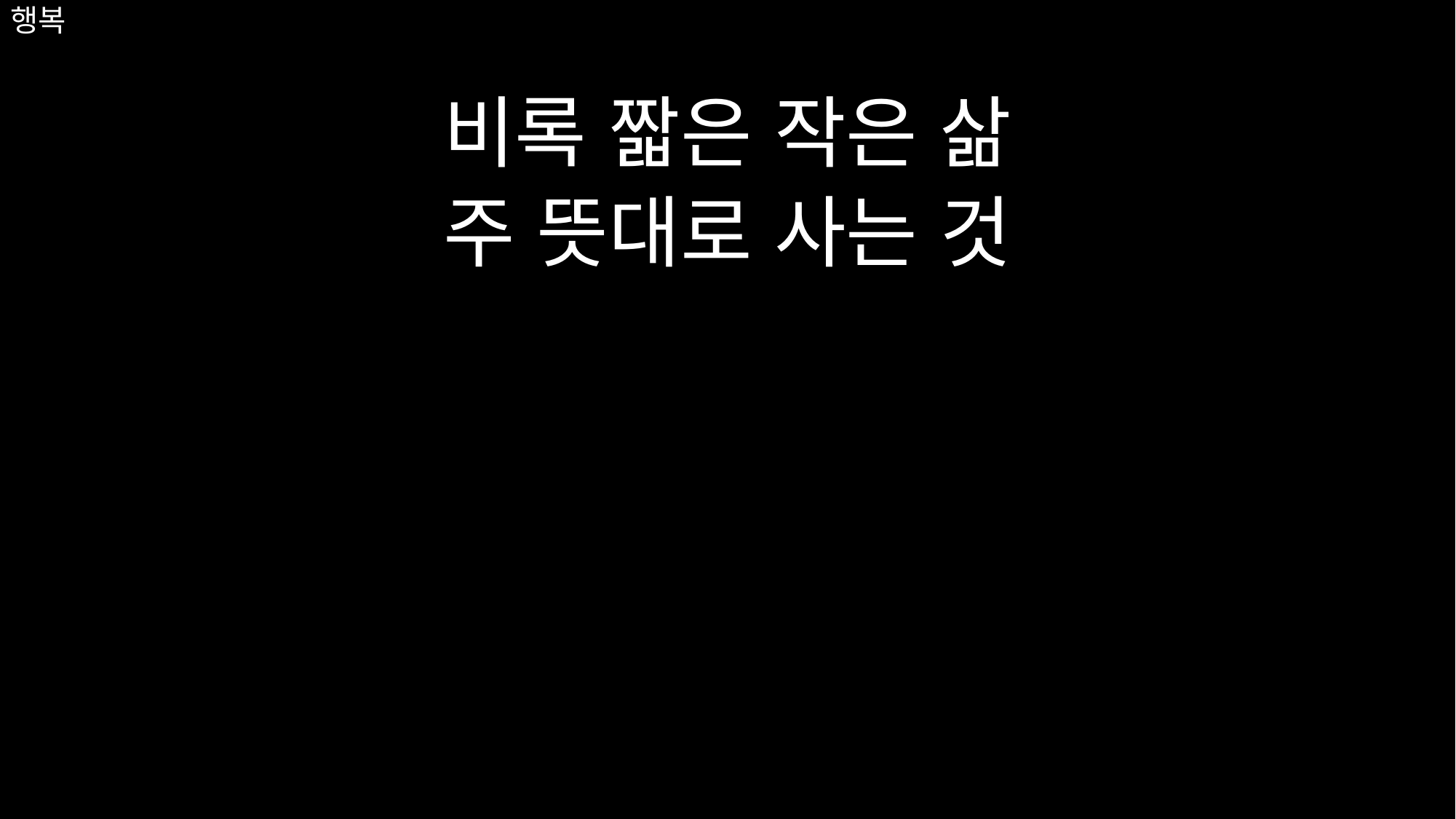

# 행복
비록 짧은 작은 삶
주 뜻대로 사는 것